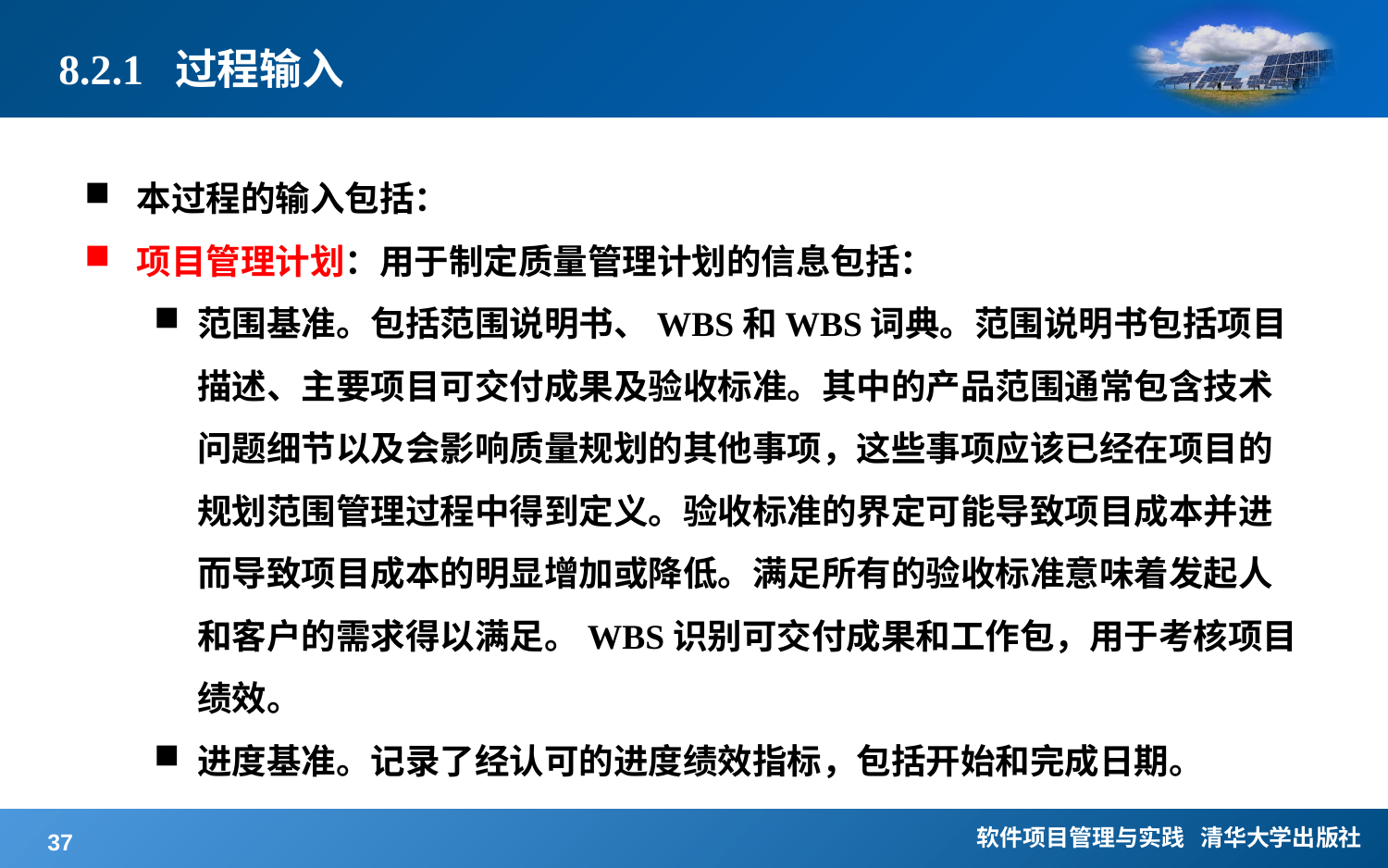

# 8.2.1  过程输入
本过程的输入包括：
项目管理计划：用于制定质量管理计划的信息包括：
范围基准。包括范围说明书、WBS和WBS词典。范围说明书包括项目描述、主要项目可交付成果及验收标准。其中的产品范围通常包含技术问题细节以及会影响质量规划的其他事项，这些事项应该已经在项目的规划范围管理过程中得到定义。验收标准的界定可能导致项目成本并进而导致项目成本的明显增加或降低。满足所有的验收标准意味着发起人和客户的需求得以满足。WBS识别可交付成果和工作包，用于考核项目绩效。
进度基准。记录了经认可的进度绩效指标，包括开始和完成日期。